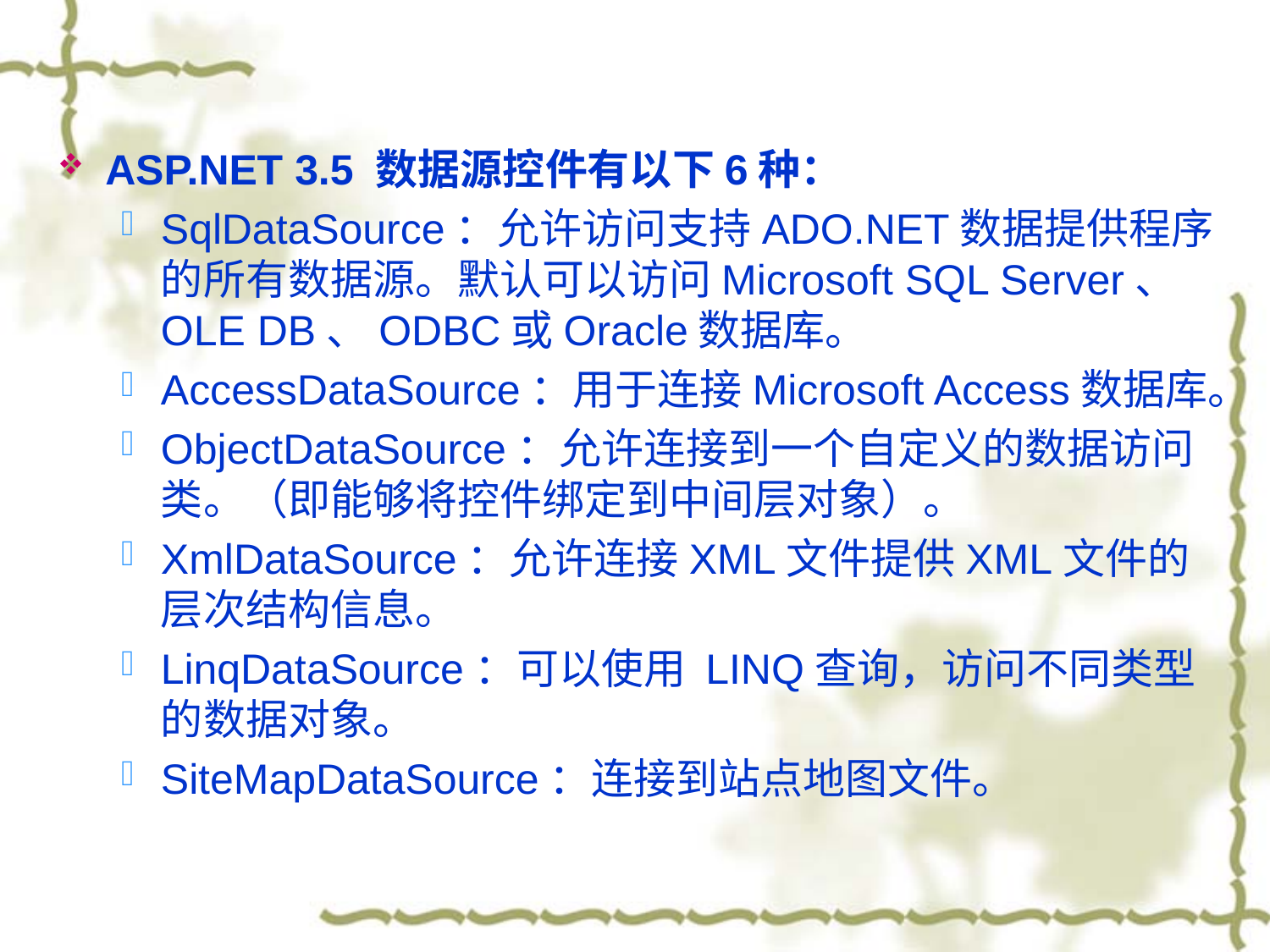

ASP.NET 3.5 数据源控件有以下6种：
SqlDataSource：允许访问支持ADO.NET数据提供程序的所有数据源。默认可以访问Microsoft SQL Server、OLE DB、ODBC或Oracle数据库。
AccessDataSource：用于连接Microsoft Access数据库。
ObjectDataSource：允许连接到一个自定义的数据访问类。（即能够将控件绑定到中间层对象）。
XmlDataSource：允许连接XML文件提供XML文件的层次结构信息。
LinqDataSource：可以使用 LINQ查询，访问不同类型的数据对象。
SiteMapDataSource：连接到站点地图文件。